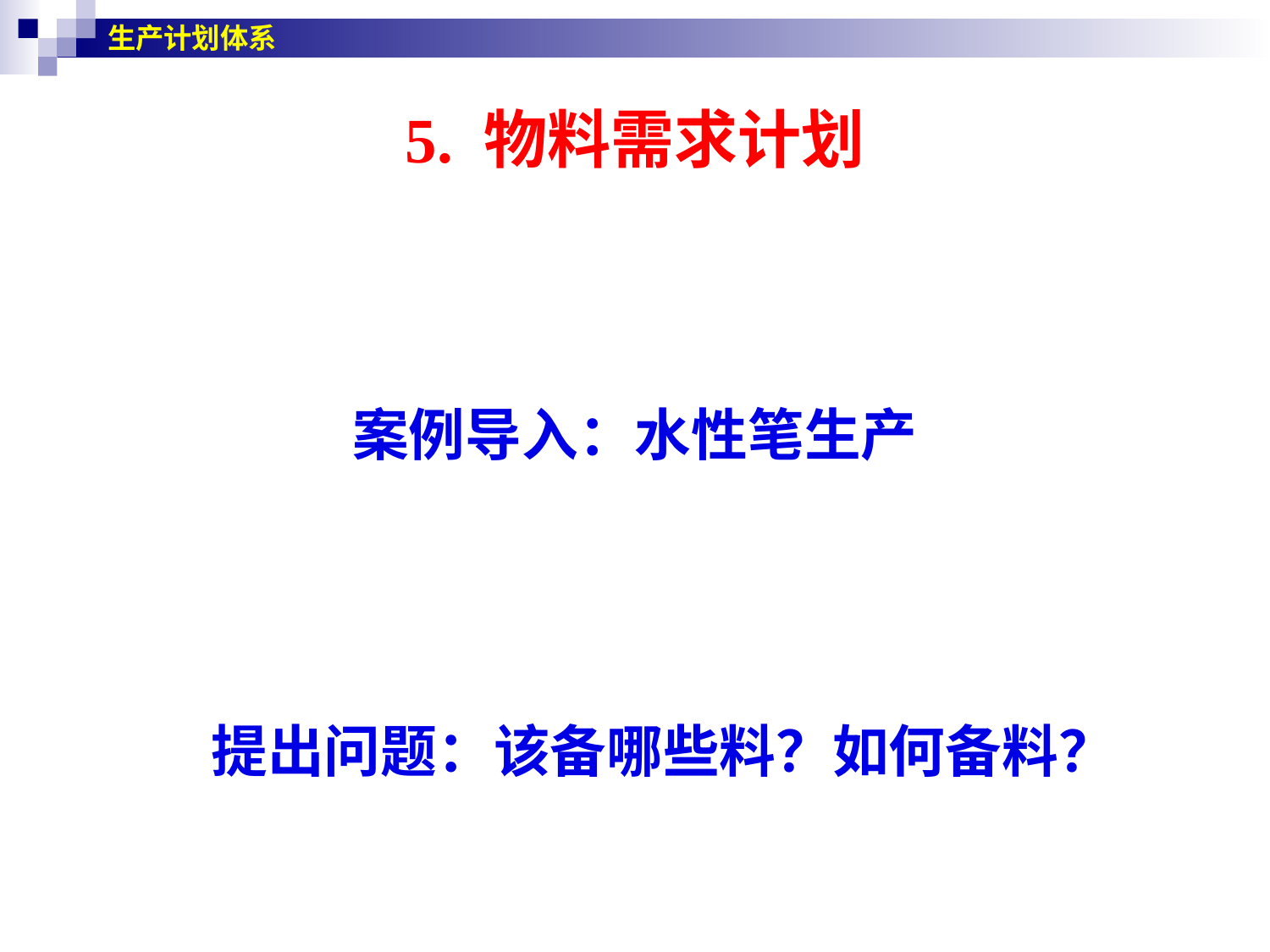

生产计划体系
# 5. 物料需求计划
案例导入：水性笔生产
提出问题：该备哪些料？如何备料？